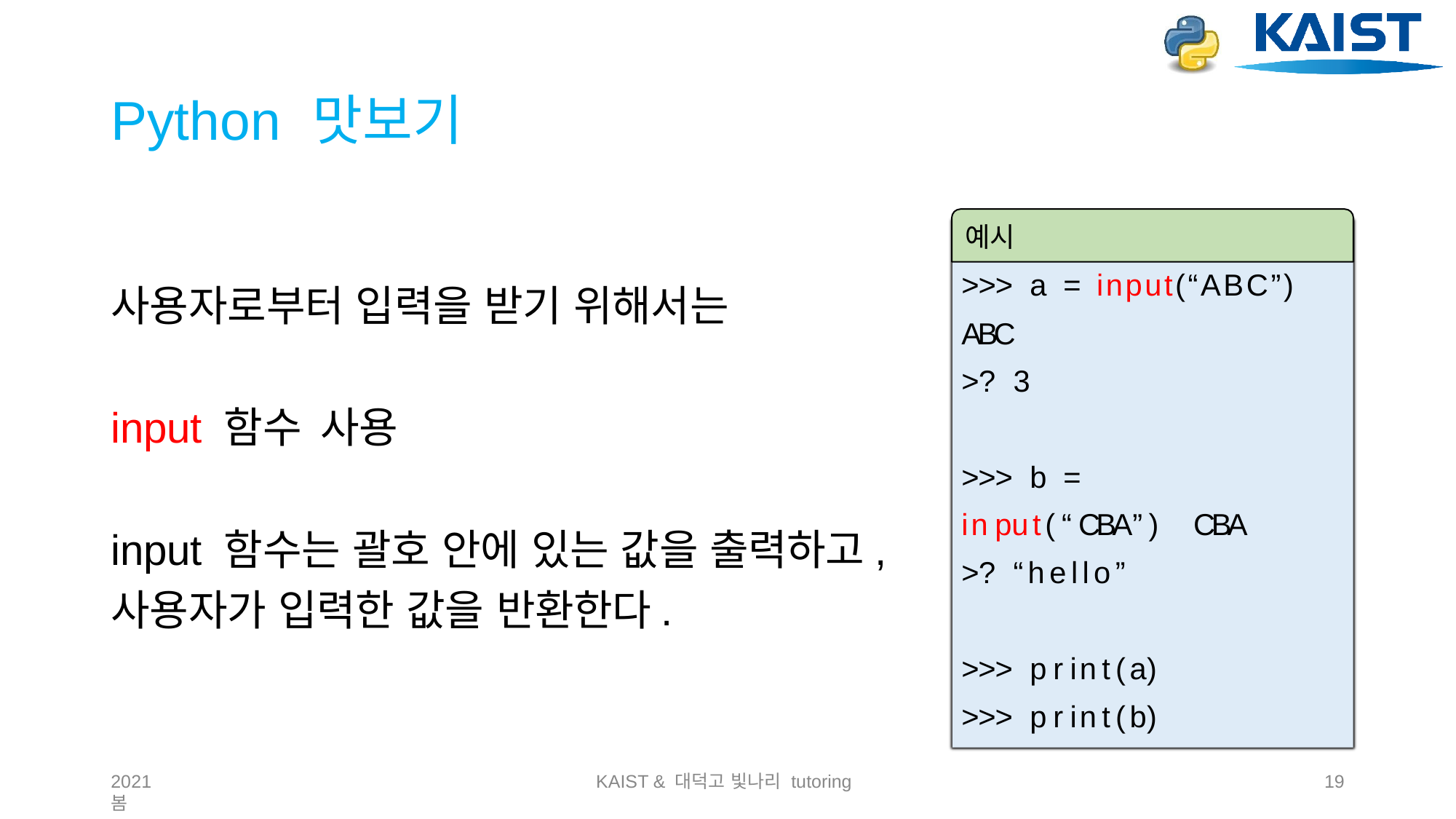

# Python 맛보기
예시
>>>	a	=	input(“ABC”)
ABC
>?	3

사용자로부터 입력을 받기 위해서는
input 함수 사용
>>>	b	=	input(“CBA”)  CBA
>?	“hello”
input 함수는 괄호 안에 있는 값을 출력하고,  사용자가 입력한 값을 반환한다.
>>>	print(a)
>>>	print(b)
2021 봄
KAIST & 대덕고 빛나리 tutoring
19